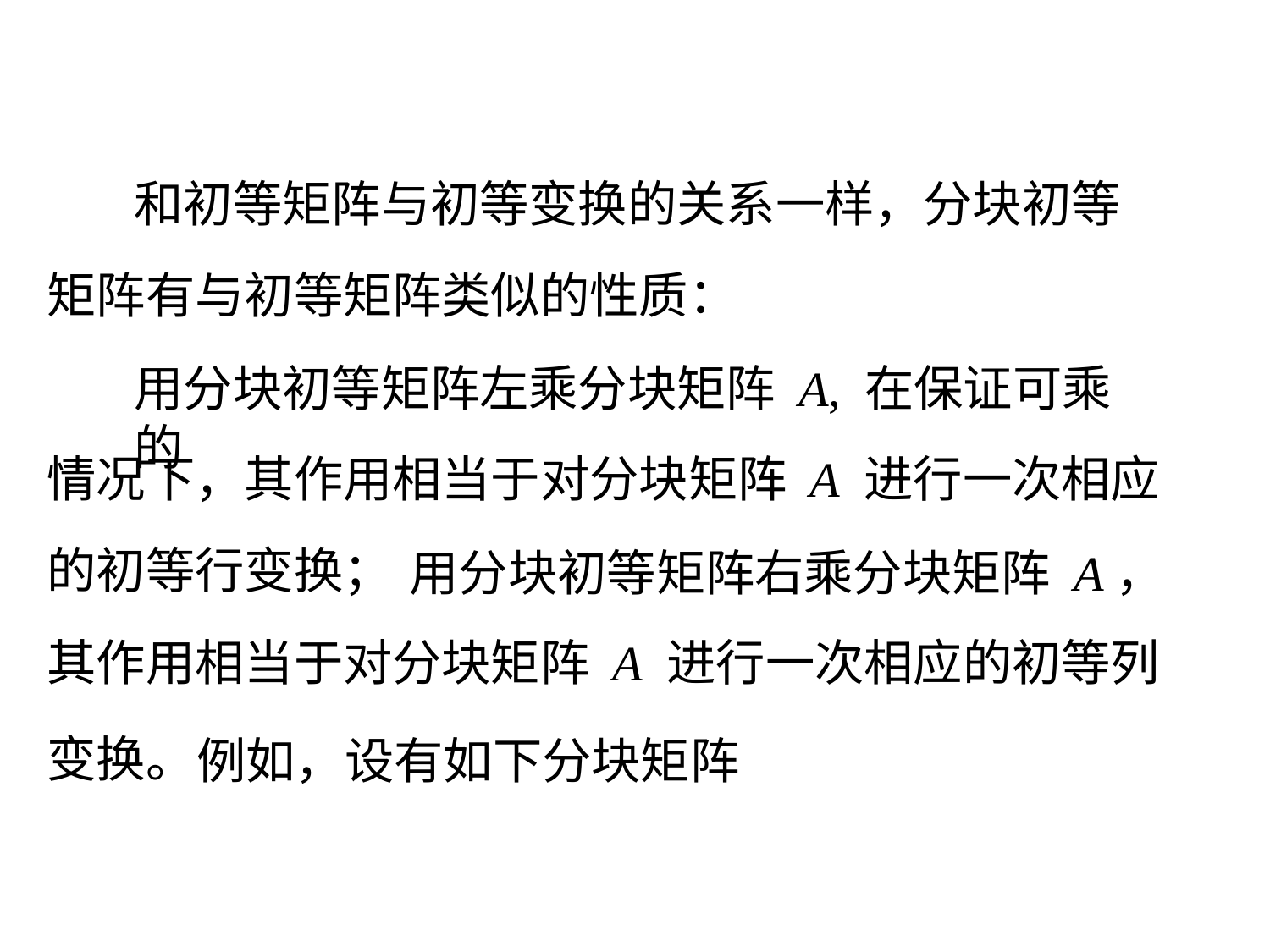

和初等矩阵与初等变换的关系一样，分块初等
矩阵有与初等矩阵类似的性质：
用分块初等矩阵左乘分块矩阵 A, 在保证可乘的
情况下，其作用相当于对分块矩阵 A 进行一次相应
的初等行变换；
用分块初等矩阵右乘分块矩阵 A，
其作用相当于对分块矩阵 A 进行一次相应的初等列
变换。
例如，设有如下分块矩阵